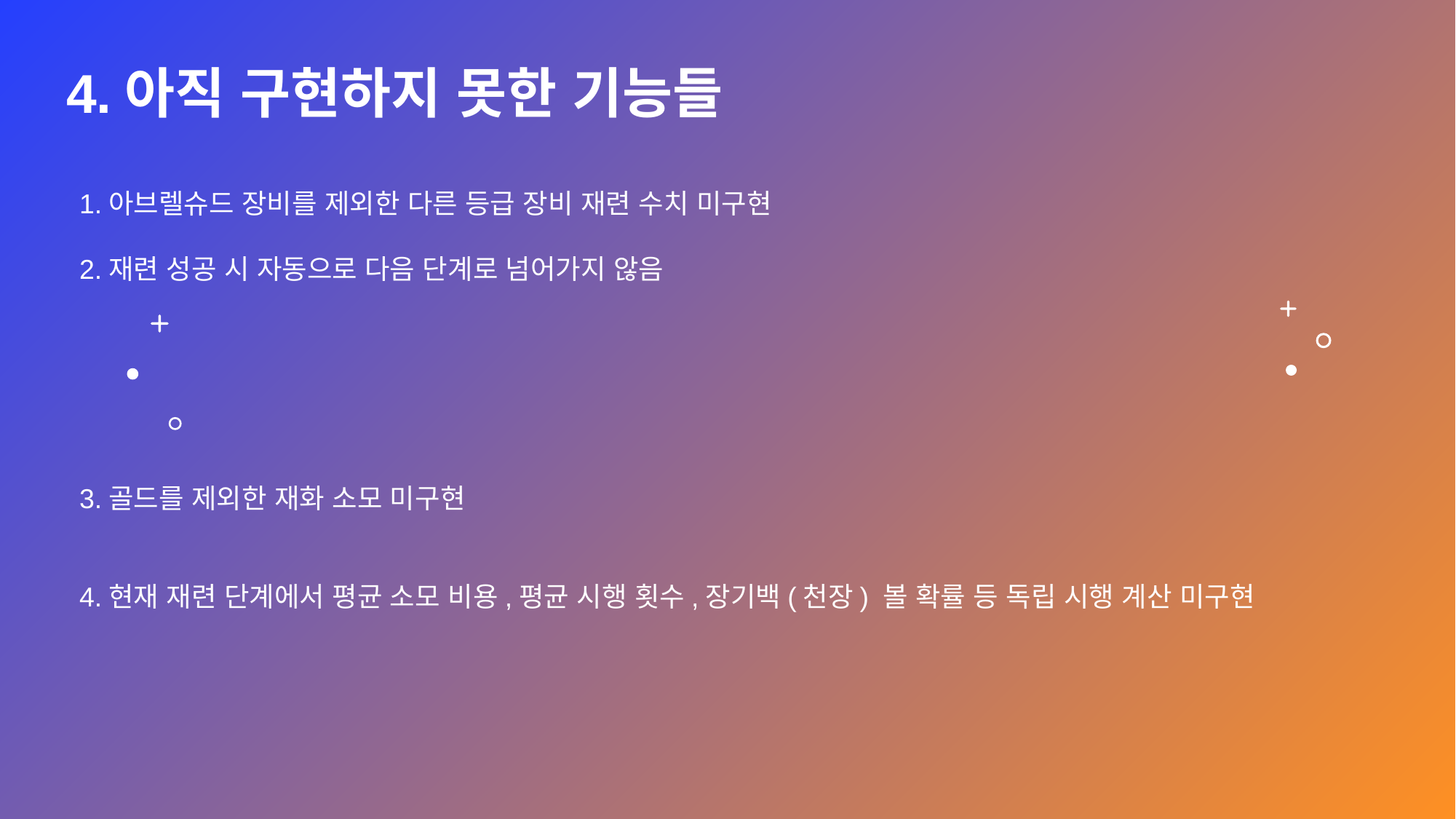

# 4.아직 구현하지 못한 기능들
1.아브렐슈드 장비를 제외한 다른 등급 장비 재련 수치 미구현

2.재련 성공 시 자동으로 다음 단계로 넘어가지 않음

3.골드를 제외한 재화 소모 미구현

4.현재 재련 단계에서 평균 소모 비용,평균 시행 횟수,장기백(천장) 볼 확률 등 독립 시행 계산 미구현